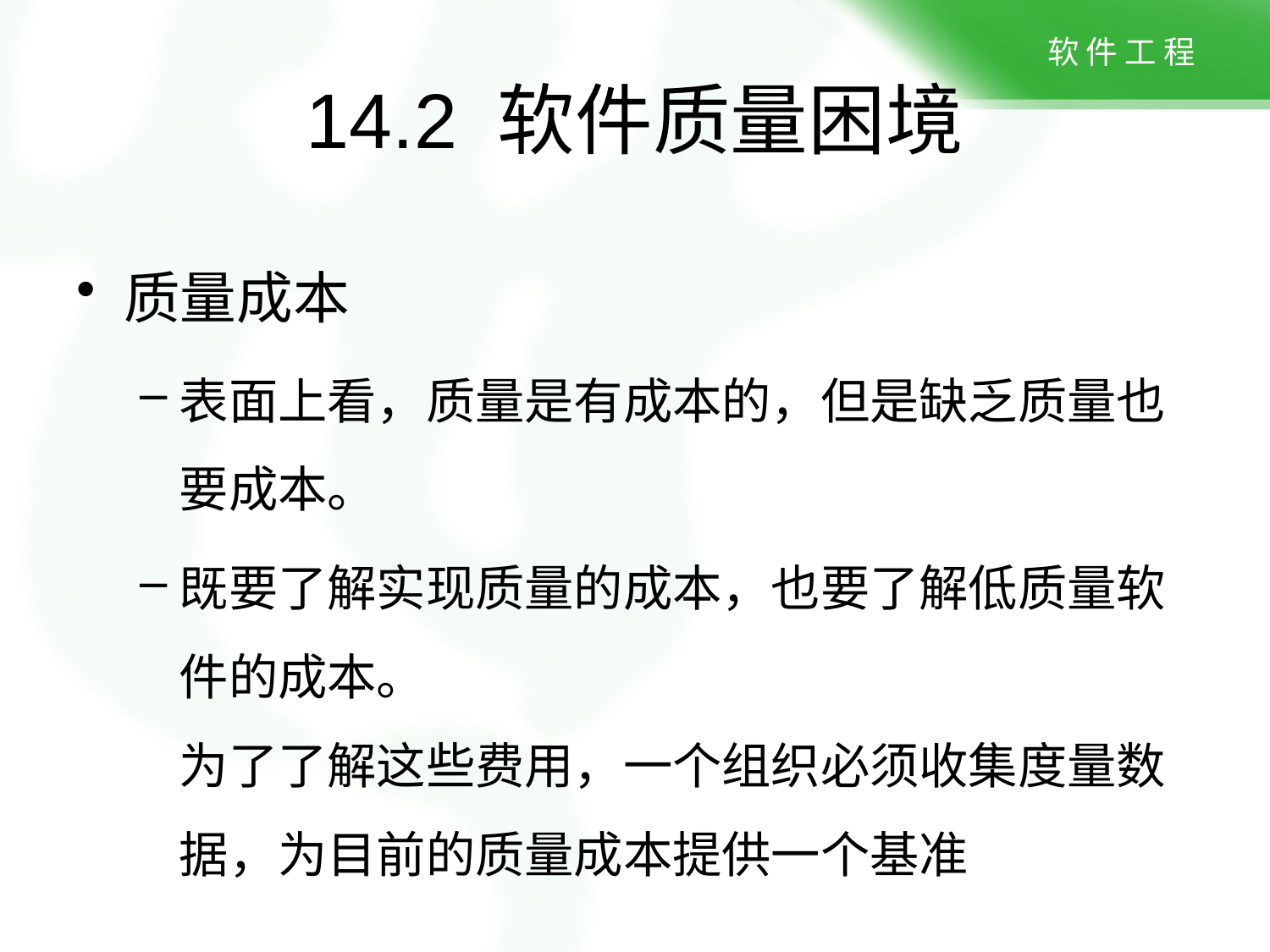

# 14.2 软件质量困境
质量成本
表面上看，质量是有成本的，但是缺乏质量也要成本。
既要了解实现质量的成本，也要了解低质量软件的成本。
为了了解这些费用，一个组织必须收集度量数据，为目前的质量成本提供一个基准